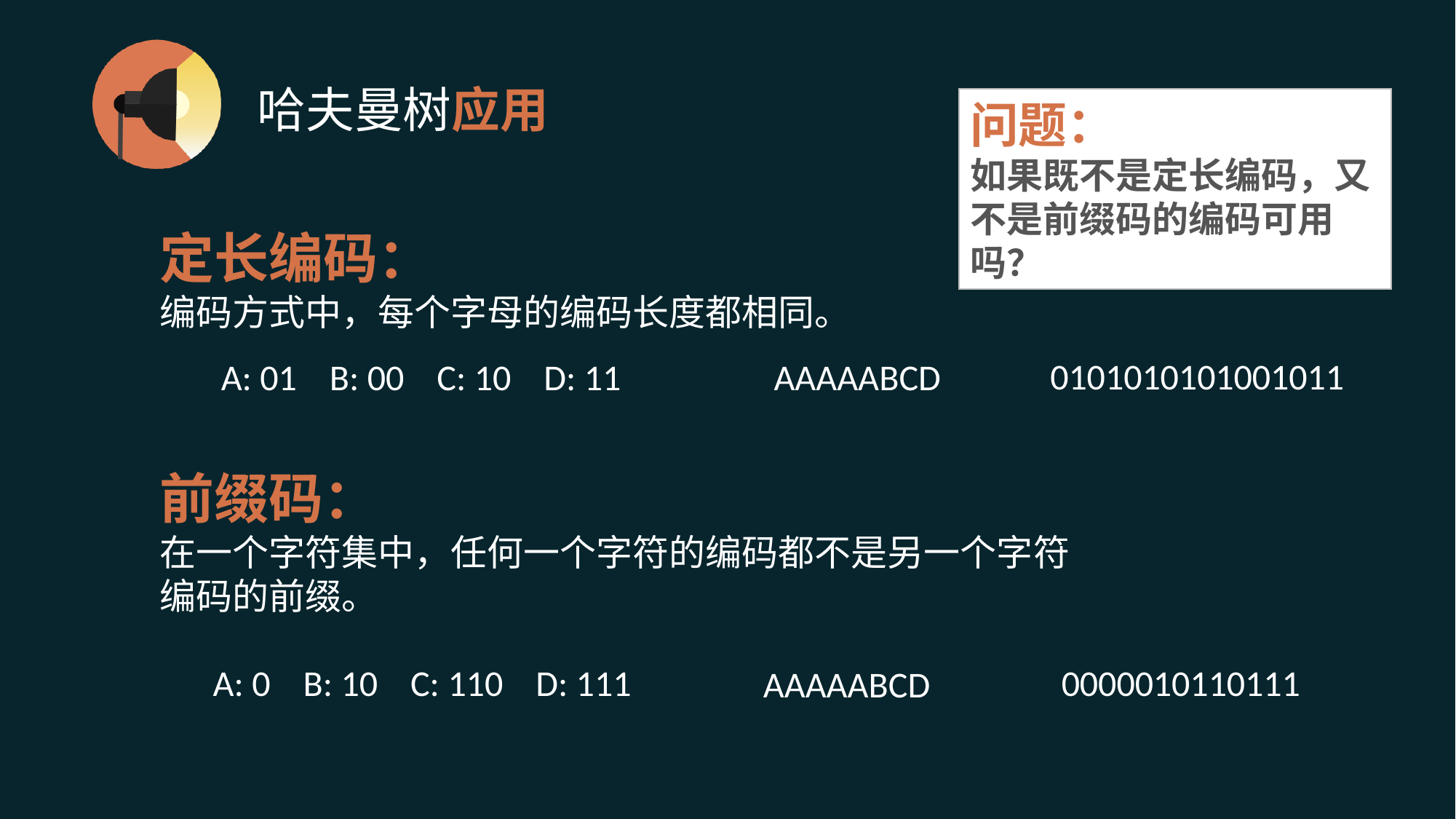

# 哈夫曼树应用
问题：
如果既不是定长编码，又不是前缀码的编码可用吗？
定长编码：
编码方式中，每个字母的编码长度都相同。

前缀码：
在一个字符集中，任何一个字符的编码都不是另一个字符编码的前缀。
0101010101001011
A: 01    B: 00    C: 10    D: 11
AAAAABCD
0000010110111
A: 0    B: 10    C: 110    D: 111
AAAAABCD